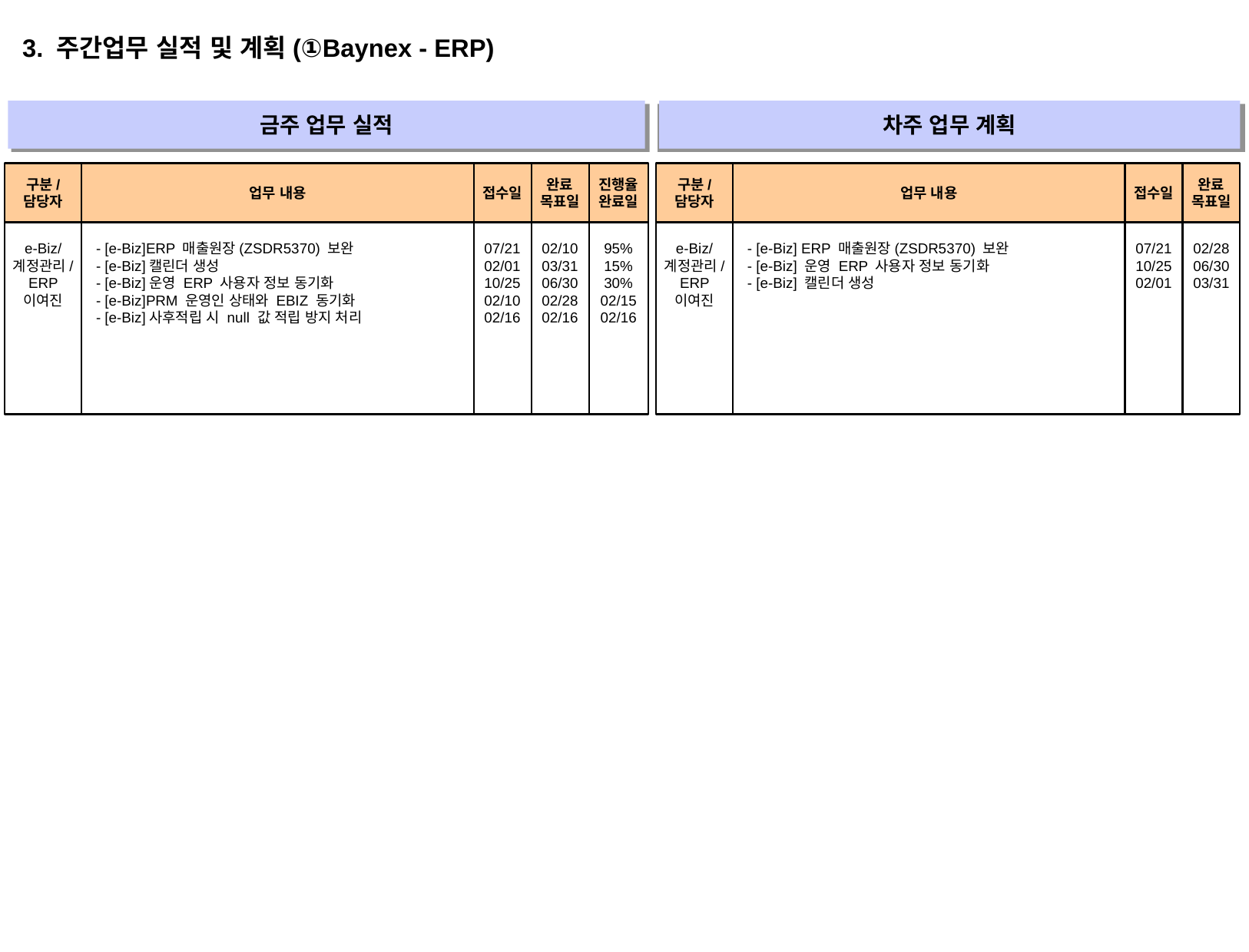

3. 주간업무 실적 및 계획(①Baynex - ERP)
금주 업무 실적
차주 업무 계획
" "
" "
구분/
담당자
업무 내용
접수일
완료
목표일
진행율
완료일
구분/
담당자
업무 내용
접수일
완료
목표일
e-Biz/
계정관리/
ERP
이여진

- [e-Biz]ERP 매출원장(ZSDR5370) 보완
- [e-Biz]캘린더 생성
- [e-Biz]운영 ERP 사용자 정보 동기화
- [e-Biz]PRM 운영인 상태와 EBIZ 동기화
- [e-Biz]사후적립 시 null 값 적립 방지 처리
07/21
02/01
10/25
02/10
02/16
02/10
03/31
06/30
02/28
02/16
95%
15%
30%
02/15
02/16
e-Biz/
계정관리/
ERP
이여진

- [e-Biz] ERP 매출원장(ZSDR5370) 보완
- [e-Biz] 운영 ERP 사용자 정보 동기화
- [e-Biz] 캘린더 생성
07/21
10/25
02/01
02/28
06/30
03/31